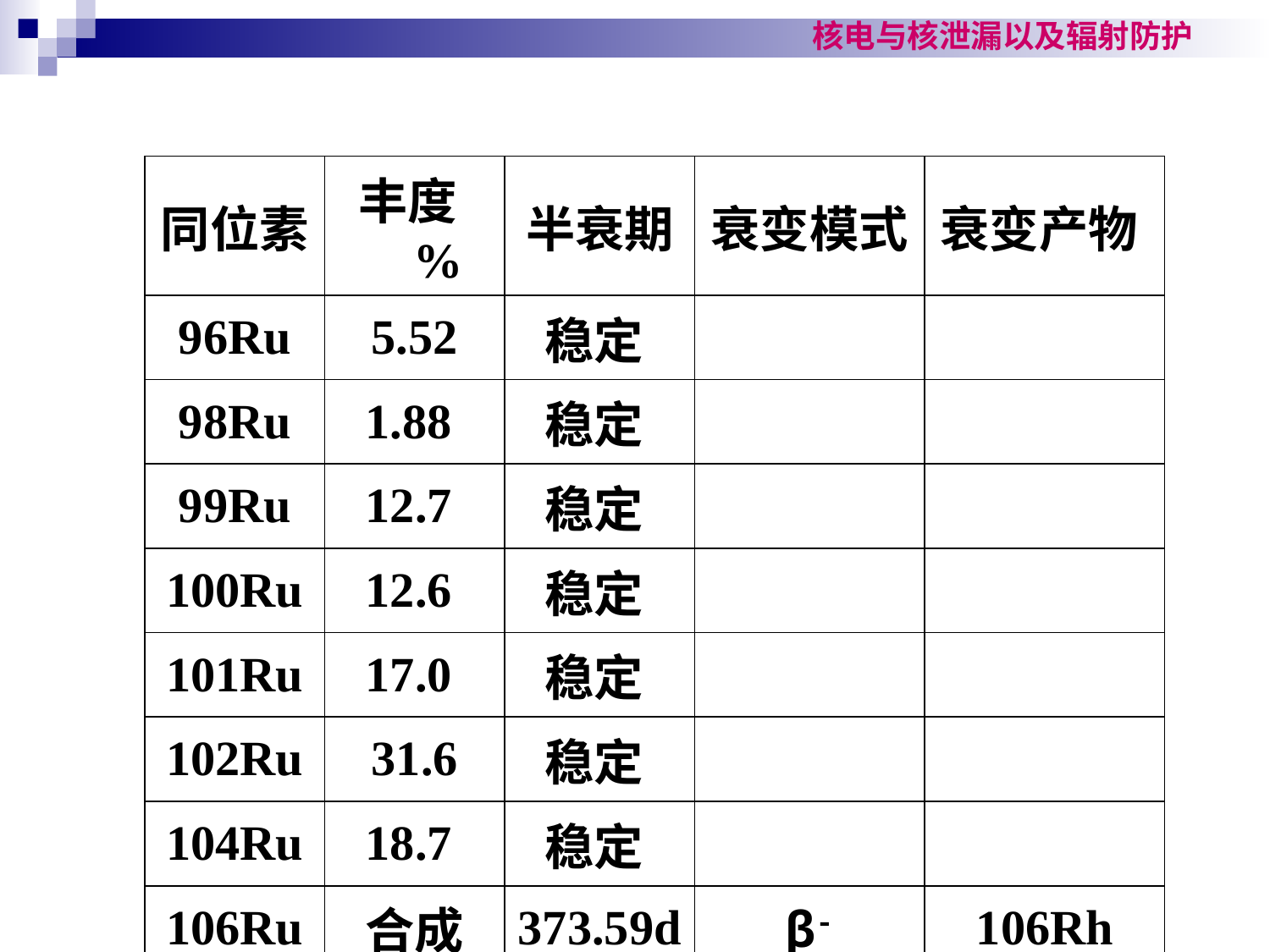

| 同位素 | 丰度% | 半衰期 | 衰变模式 | 衰变产物 |
| --- | --- | --- | --- | --- |
| 96Ru | 5.52 | 稳定 |  |  |
| 98Ru | 1.88 | 稳定 |  |  |
| 99Ru | 12.7 | 稳定 |  |  |
| 100Ru | 12.6 | 稳定 |  |  |
| 101Ru | 17.0 | 稳定 |  |  |
| 102Ru | 31.6 | 稳定 |  |  |
| 104Ru | 18.7 | 稳定 |  |  |
| 106Ru | 合成 | 373.59d | β- | 106Rh |